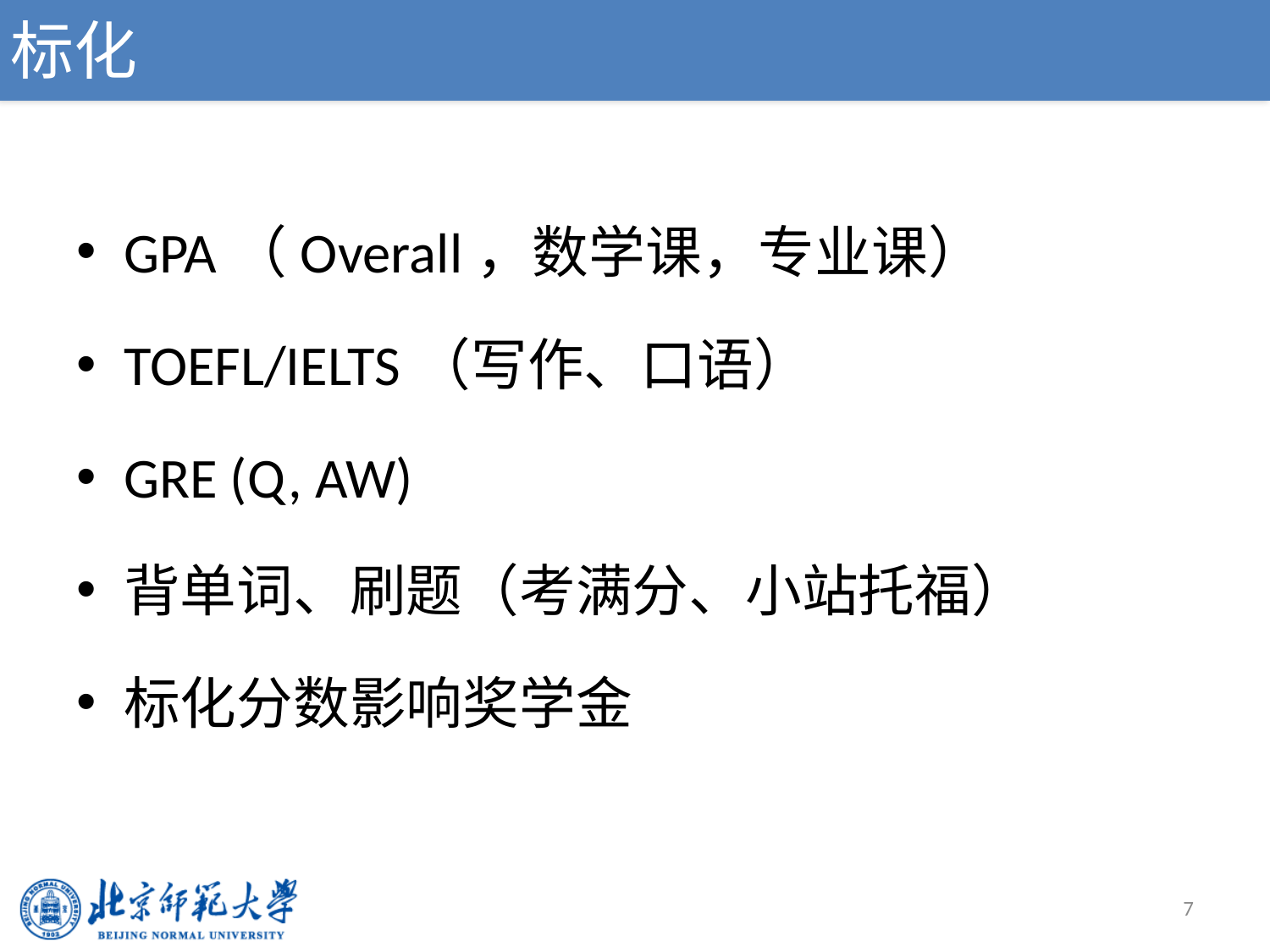

# 标化
GPA（Overall，数学课，专业课）
TOEFL/IELTS（写作、口语）
GRE (Q, AW)
背单词、刷题（考满分、小站托福）
标化分数影响奖学金
7